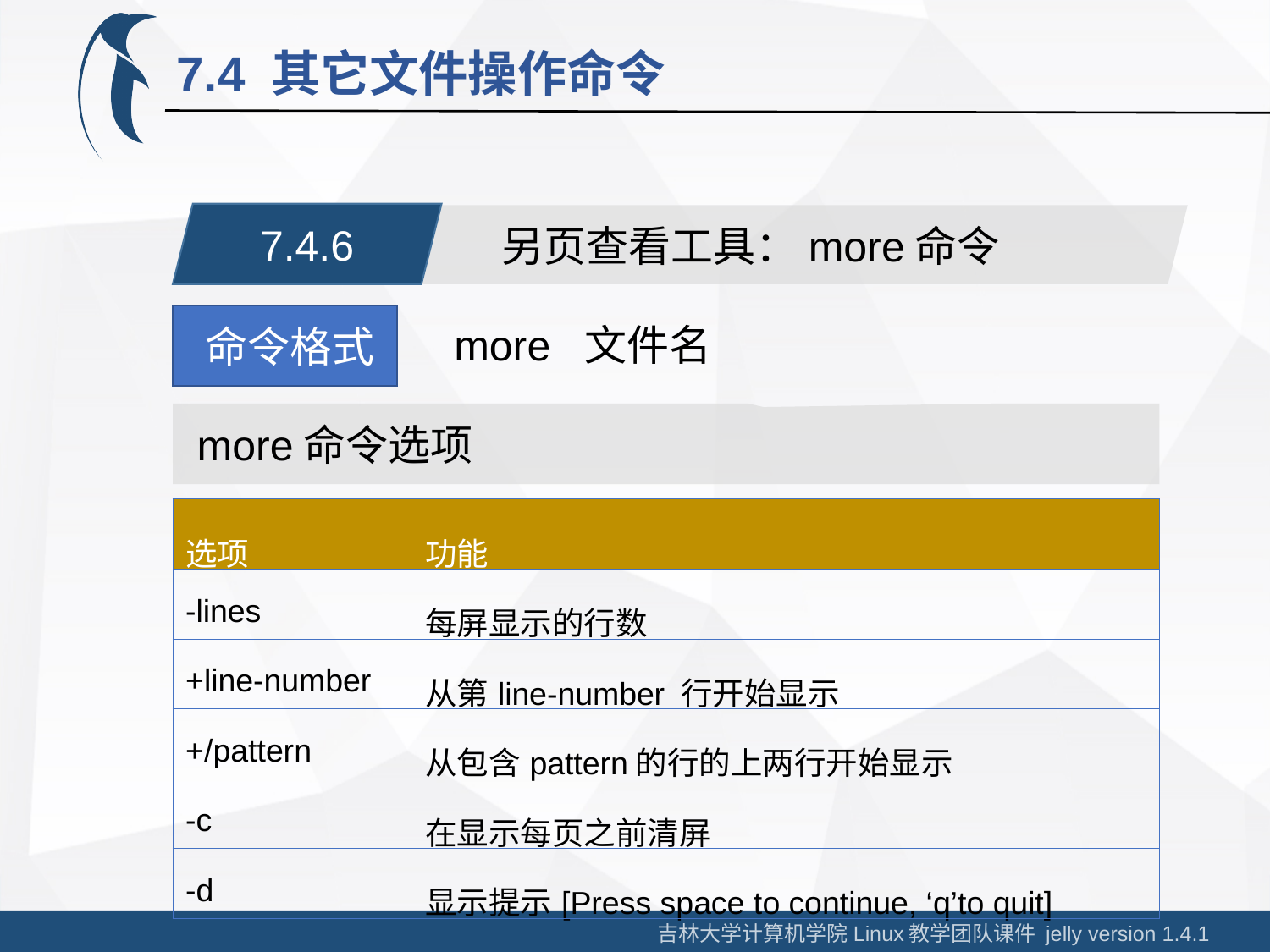

7.4 其它文件操作命令
7.4.6
另页查看工具：more命令
 命令格式
more  文件名
 more命令选项
| 选项 | 功能 |
| --- | --- |
| -lines | 每屏显示的行数 |
| +line-number | 从第line-number 行开始显示 |
| +/pattern | 从包含pattern的行的上两行开始显示 |
| -c | 在显示每页之前清屏 |
| -d | 显示提示[Press space to continue, ‘q’to quit] |